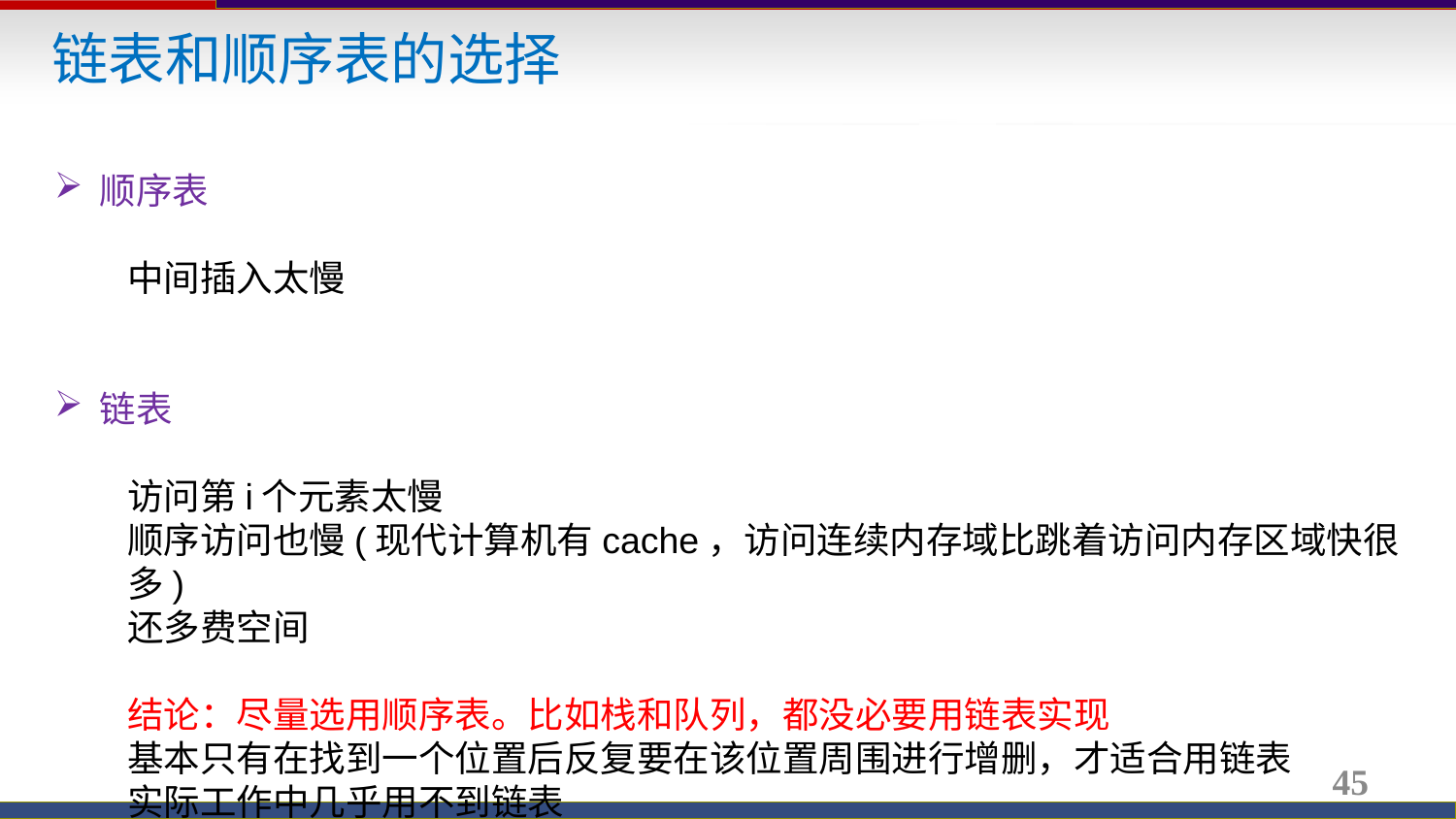

链表和顺序表的选择

顺序表

中间插入太慢

链表

访问第i个元素太慢
顺序访问也慢(现代计算机有cache，访问连续内存域比跳着访问内存区域快很多)
还多费空间

结论：尽量选用顺序表。比如栈和队列，都没必要用链表实现
基本只有在找到一个位置后反复要在该位置周围进行增删，才适合用链表
实际工作中几乎用不到链表